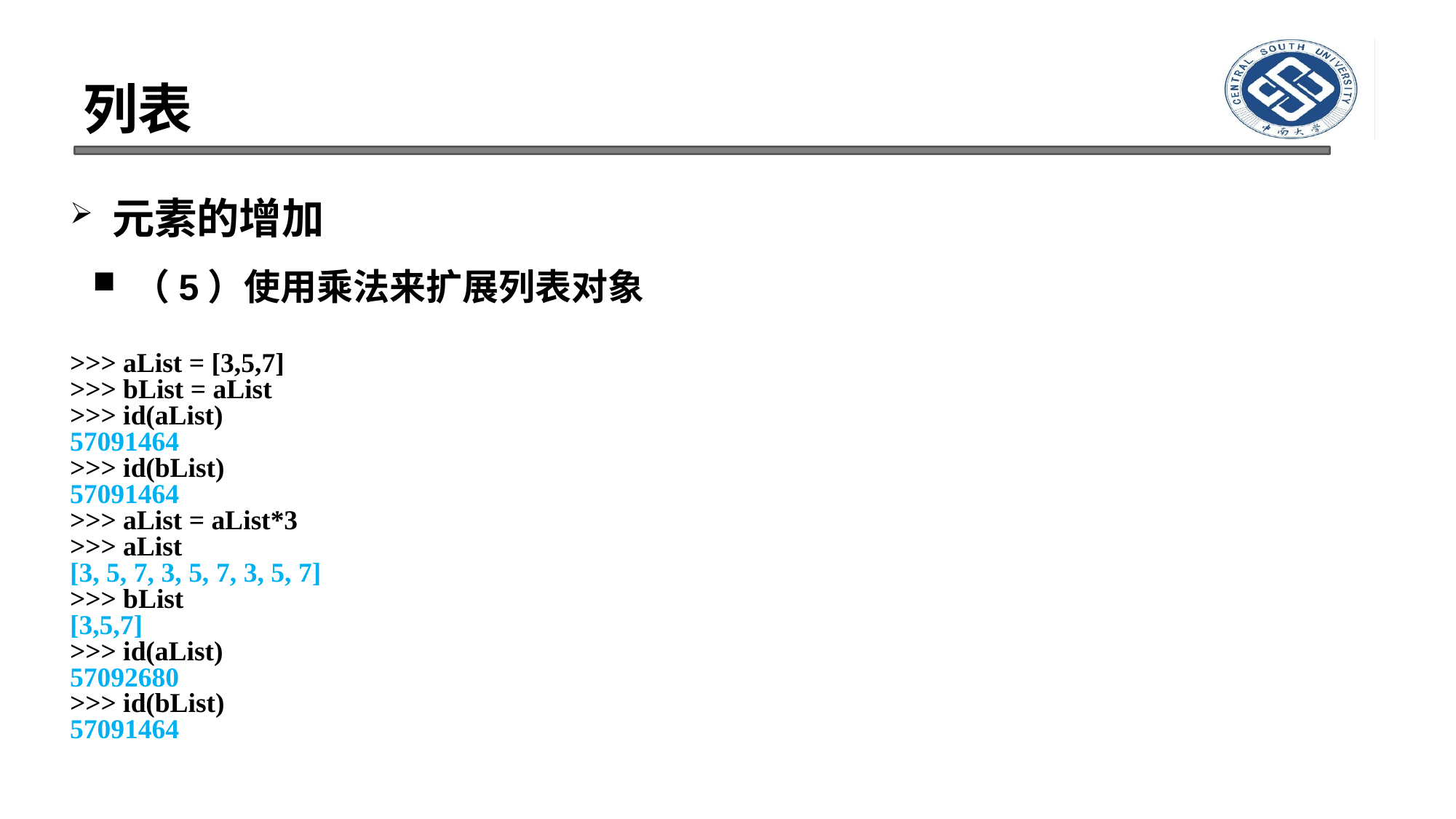

# 列表
元素的增加
（5）使用乘法来扩展列表对象

>>> aList = [3,5,7]
>>> bList = aList
>>> id(aList)
57091464
>>> id(bList)
57091464
>>> aList = aList*3
>>> aList
[3, 5, 7, 3, 5, 7, 3, 5, 7]
>>> bList
[3,5,7]
>>> id(aList)
57092680
>>> id(bList)
57091464